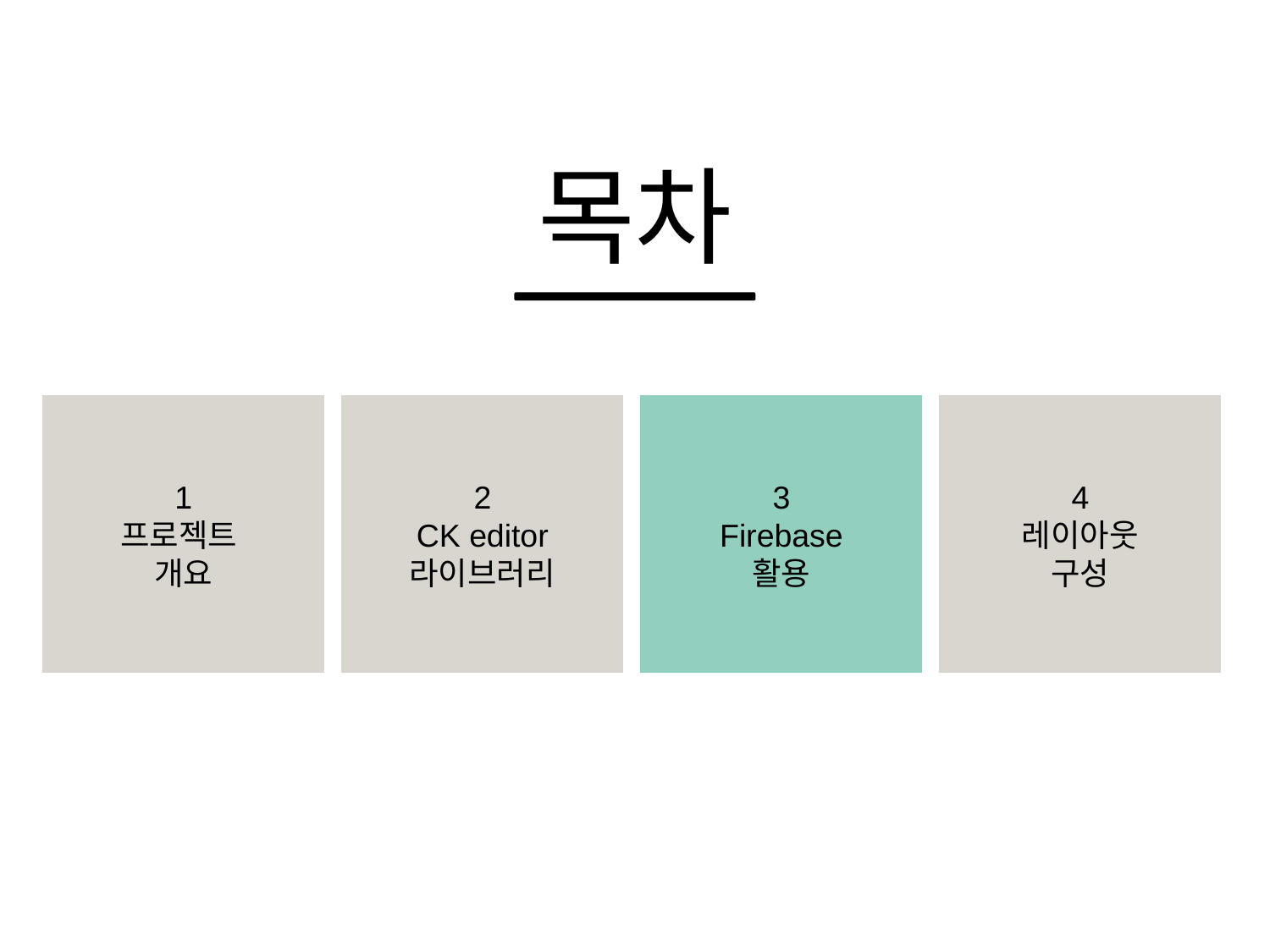

# 목차

1
프로젝트
개요
2
CK editor
라이브러리
3
Firebase
활용
4
레이아웃
구성